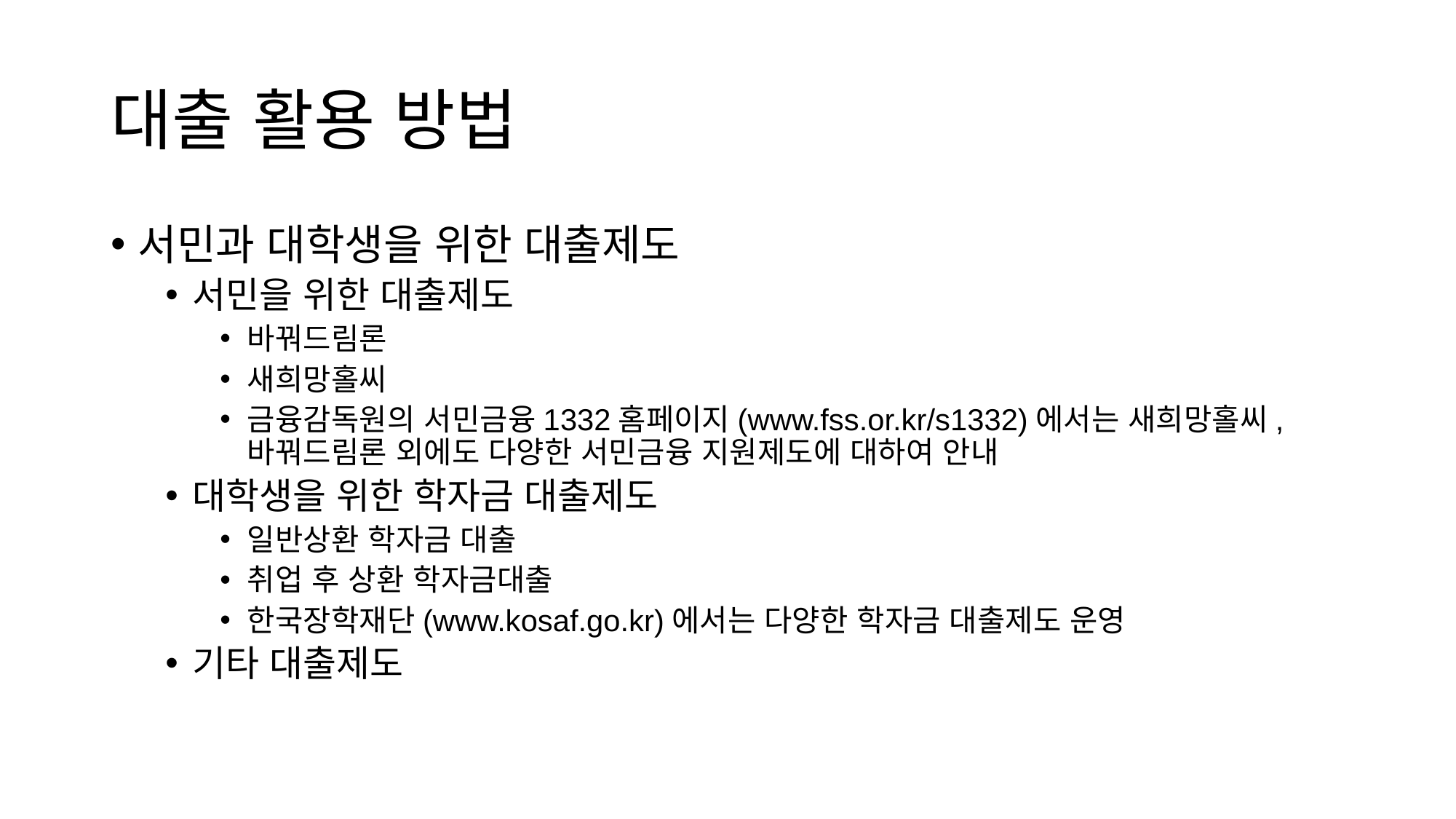

# 대출 활용 방법
서민과 대학생을 위한 대출제도
서민을 위한 대출제도
바꿔드림론
새희망홀씨
금융감독원의 서민금융1332홈페이지(www.fss.or.kr/s1332)에서는 새희망홀씨, 바꿔드림론 외에도 다양한 서민금융 지원제도에 대하여 안내
대학생을 위한 학자금 대출제도
일반상환 학자금 대출
취업 후 상환 학자금대출
한국장학재단(www.kosaf.go.kr)에서는 다양한 학자금 대출제도 운영
기타 대출제도